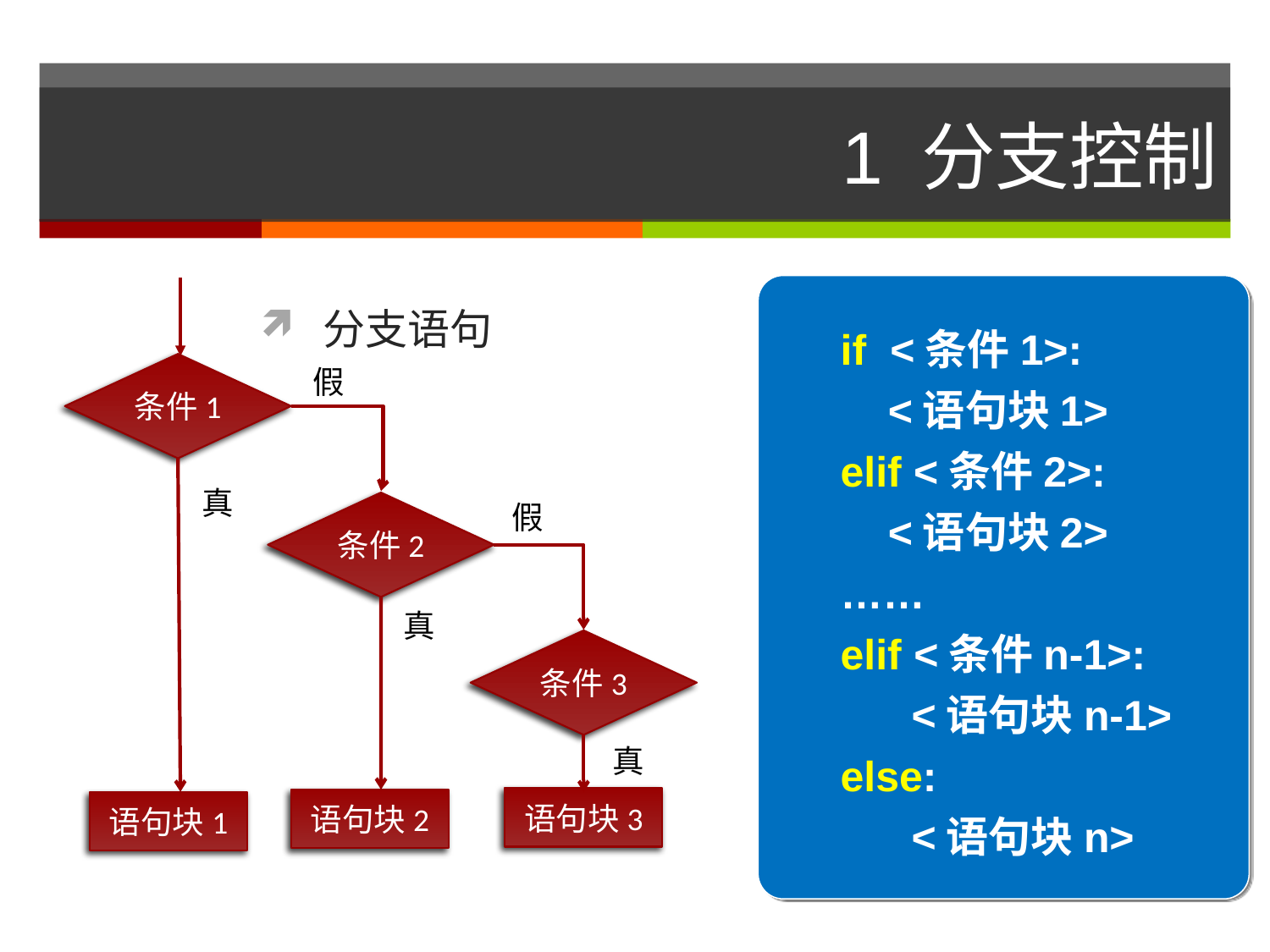

# 1 分支控制
if  <条件1>:
    <语句块1>
elif <条件2>:
    <语句块2>
……
elif <条件n-1>:
      <语句块n-1>
else:
      <语句块n>
分支语句
条件1
假
真
假
条件2
真
条件3
真
语句块3
语句块2
语句块1